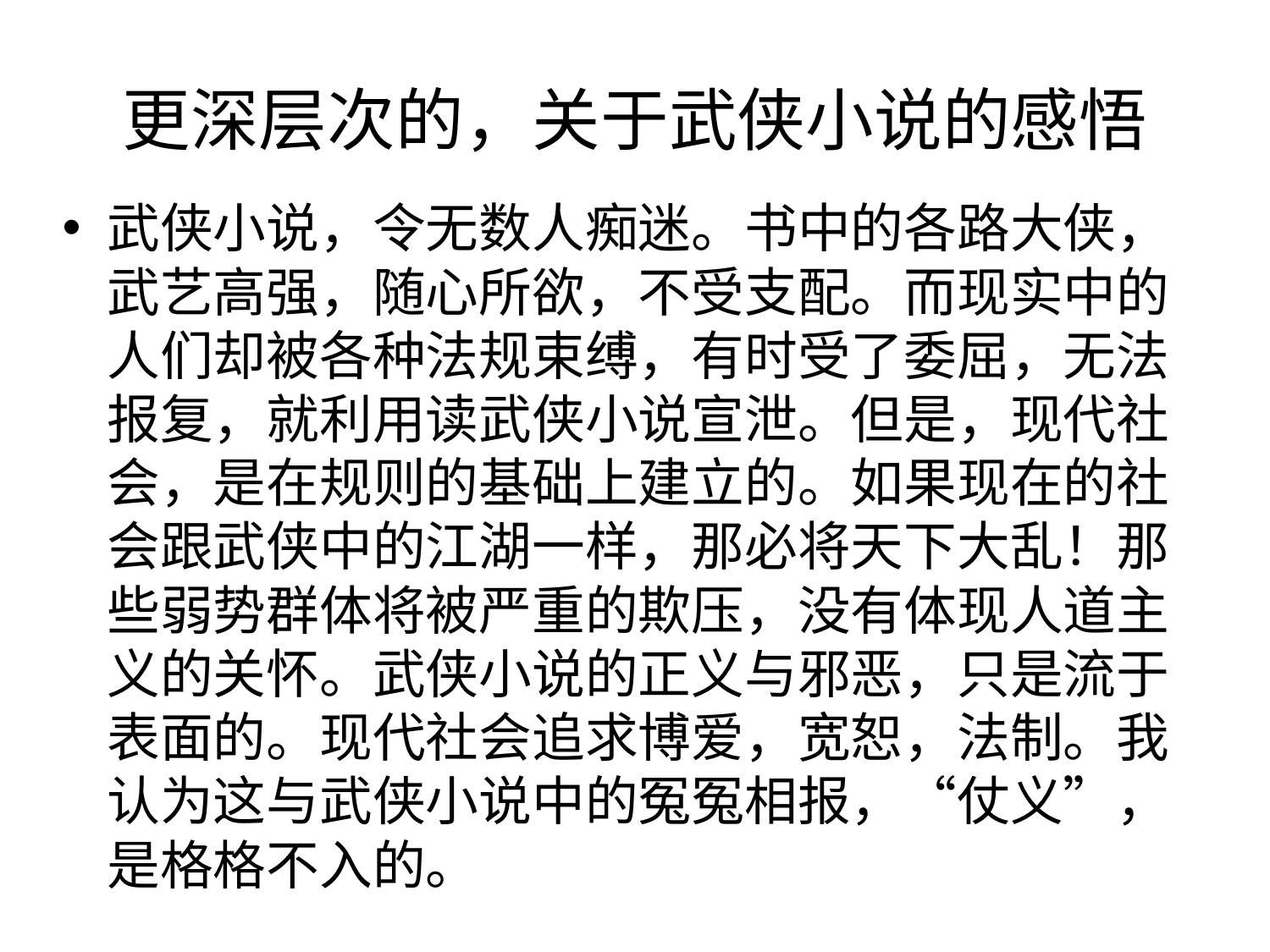

# 更深层次的，关于武侠小说的感悟
武侠小说，令无数人痴迷。书中的各路大侠，武艺高强，随心所欲，不受支配。而现实中的人们却被各种法规束缚，有时受了委屈，无法报复，就利用读武侠小说宣泄。但是，现代社会，是在规则的基础上建立的。如果现在的社会跟武侠中的江湖一样，那必将天下大乱！那些弱势群体将被严重的欺压，没有体现人道主义的关怀。武侠小说的正义与邪恶，只是流于表面的。现代社会追求博爱，宽恕，法制。我认为这与武侠小说中的冤冤相报，“仗义”，是格格不入的。